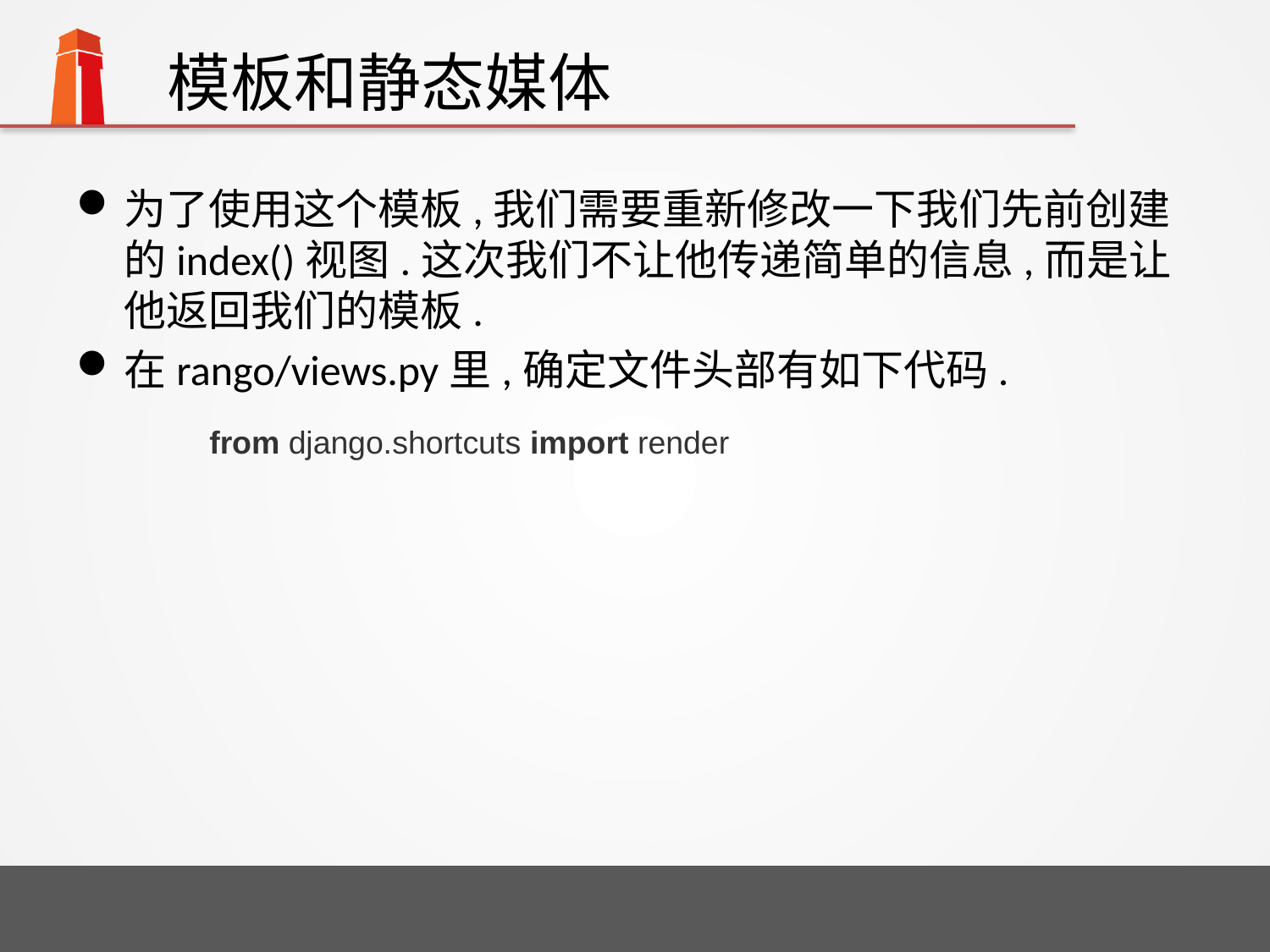

# 模板和静态媒体
为了使用这个模板,我们需要重新修改一下我们先前创建的index()视图.这次我们不让他传递简单的信息,而是让他返回我们的模板.
在rango/views.py里,确定文件头部有如下代码.
from django.shortcuts import render